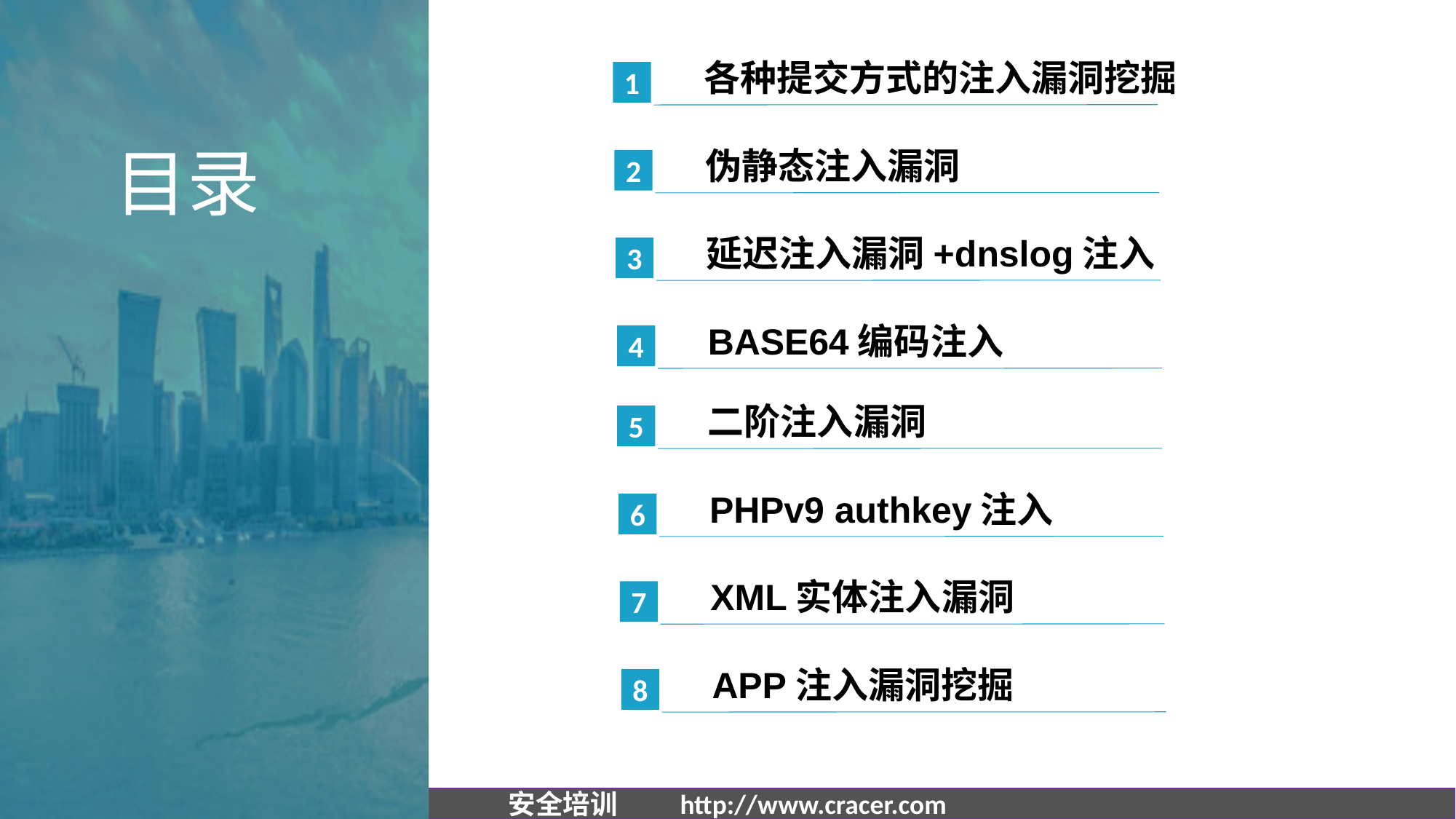

各种提交方式的注入漏洞挖掘
1
目录
伪静态注入漏洞
2
延迟注入漏洞+dnslog注入
3
BASE64编码注入
4
二阶注入漏洞
5
PHPv9 authkey注入
6
XML实体注入漏洞
7
APP注入漏洞挖掘
8